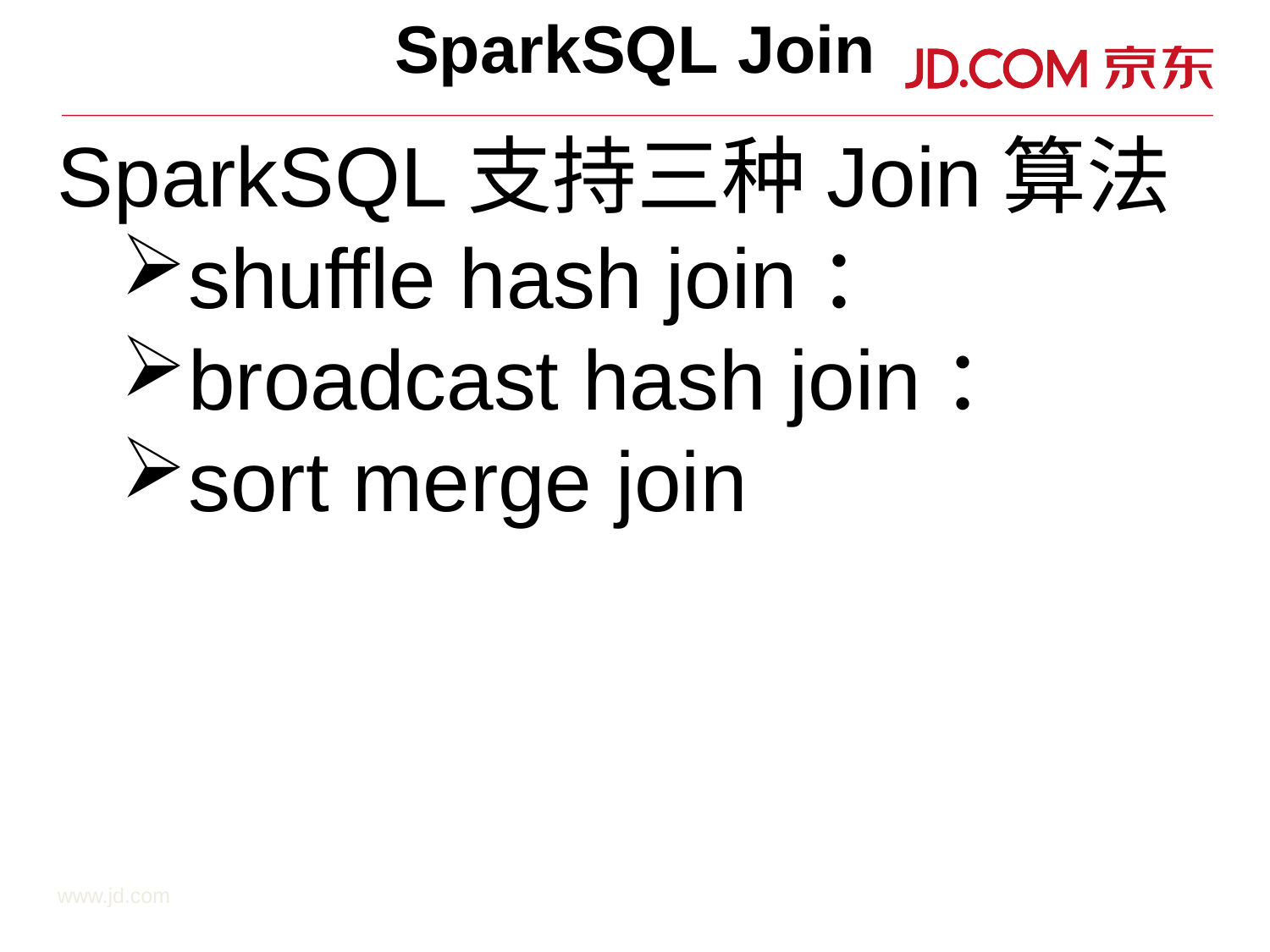

SparkSQL Join
SparkSQL支持三种Join算法
shuffle hash join：
broadcast hash join：
sort merge join